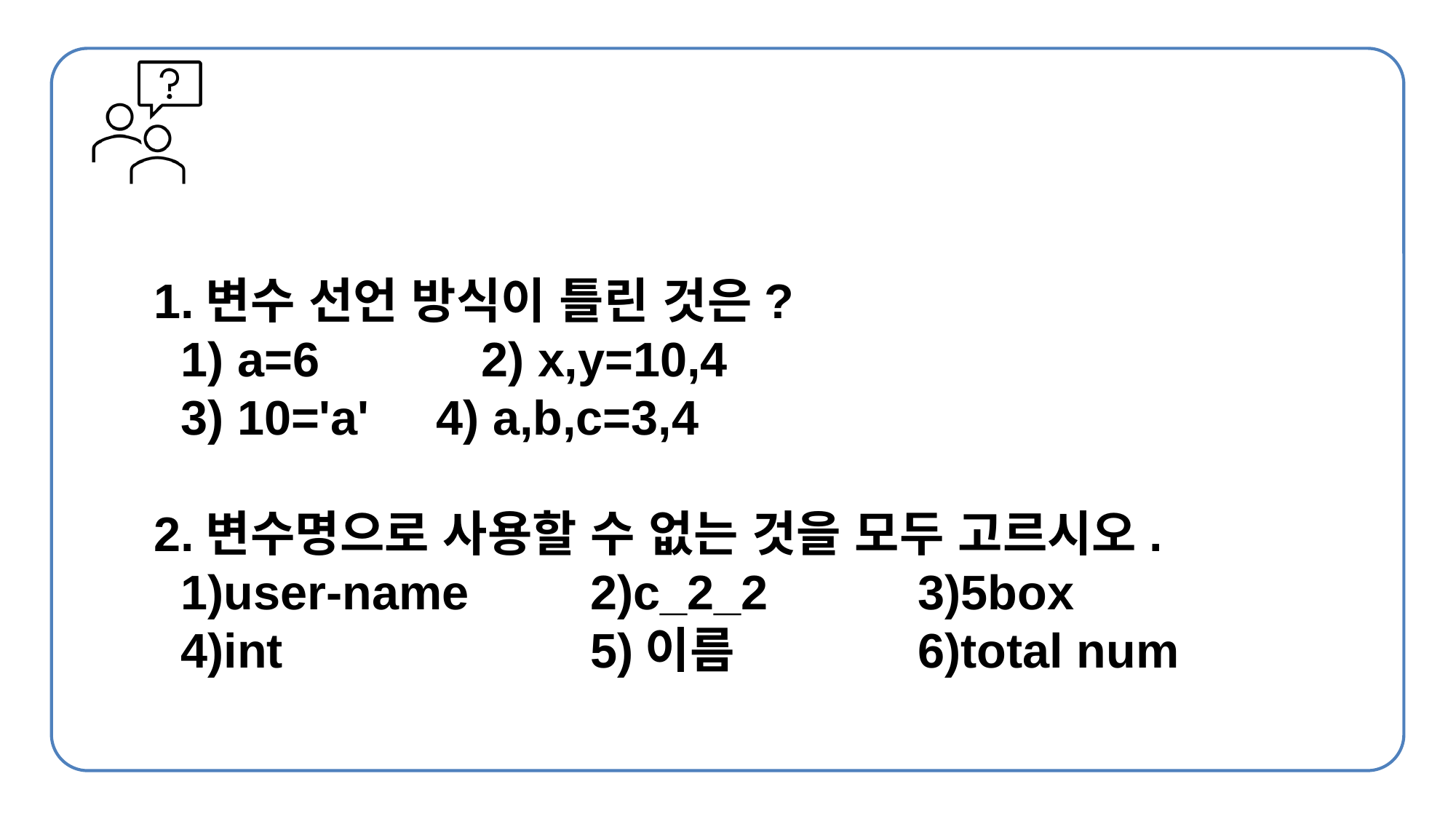

1.변수 선언 방식이 틀린 것은?
  1) a=6		2) x,y=10,4
  3) 10='a'     4) a,b,c=3,4

2.변수명으로 사용할 수 없는 것을 모두 고르시오.
  1)user-name		2)c_2_2		3)5box
  4)int			5)이름		6)total num